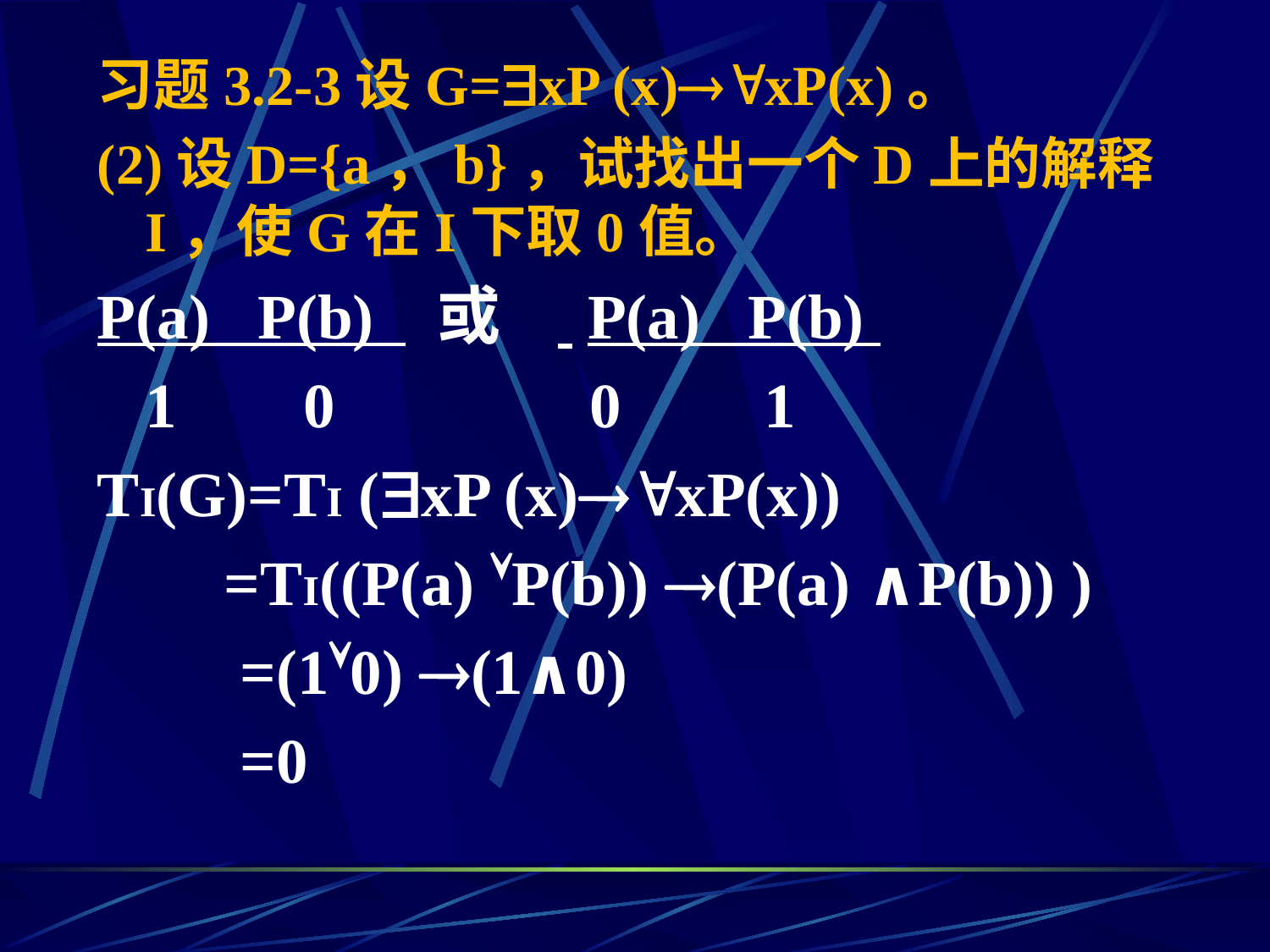

习题3.2-3设G=∃xP (x)→∀xP(x)。
(2)设D={a，b}，试找出一个D上的解释I，使G在I下取0值。
P(a)   P(b)   或     P(a)   P(b)
   1        0                0         1
TI(G)=TI (∃xP (x)→∀xP(x))
        =TI((P(a) ∨P(b)) →(P(a) ∧P(b)) )
         =(1∨0) →(1∧0)
         =0